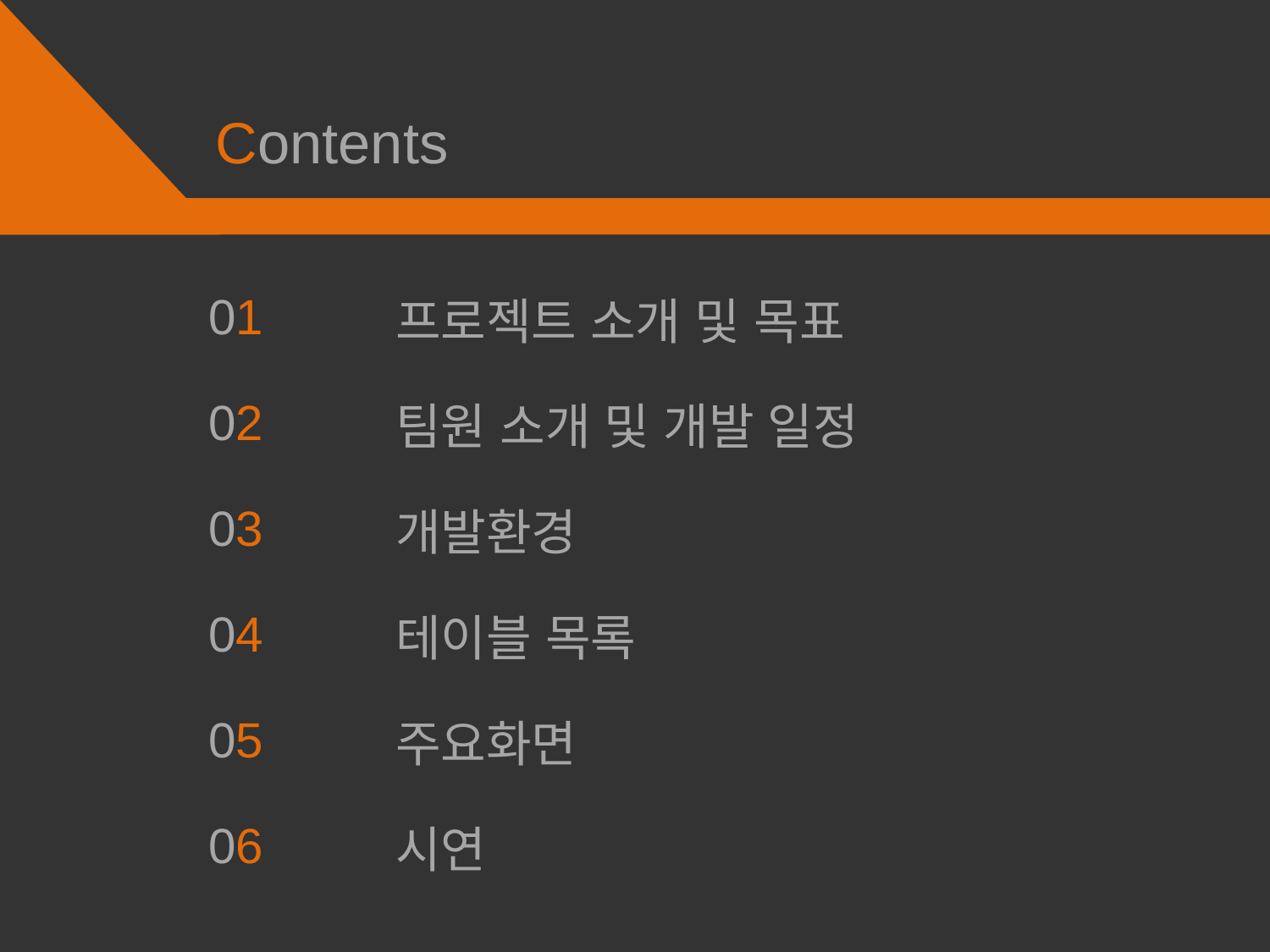

# Contents

| 01 | 프로젝트 소개 및 목표 |
| --- | --- |
| 02 | 팀원 소개 및 개발 일정 |
| 03 | 개발환경 |
| 04 | 테이블 목록 |
| 05 | 주요화면 |
| 06 | 시연 |